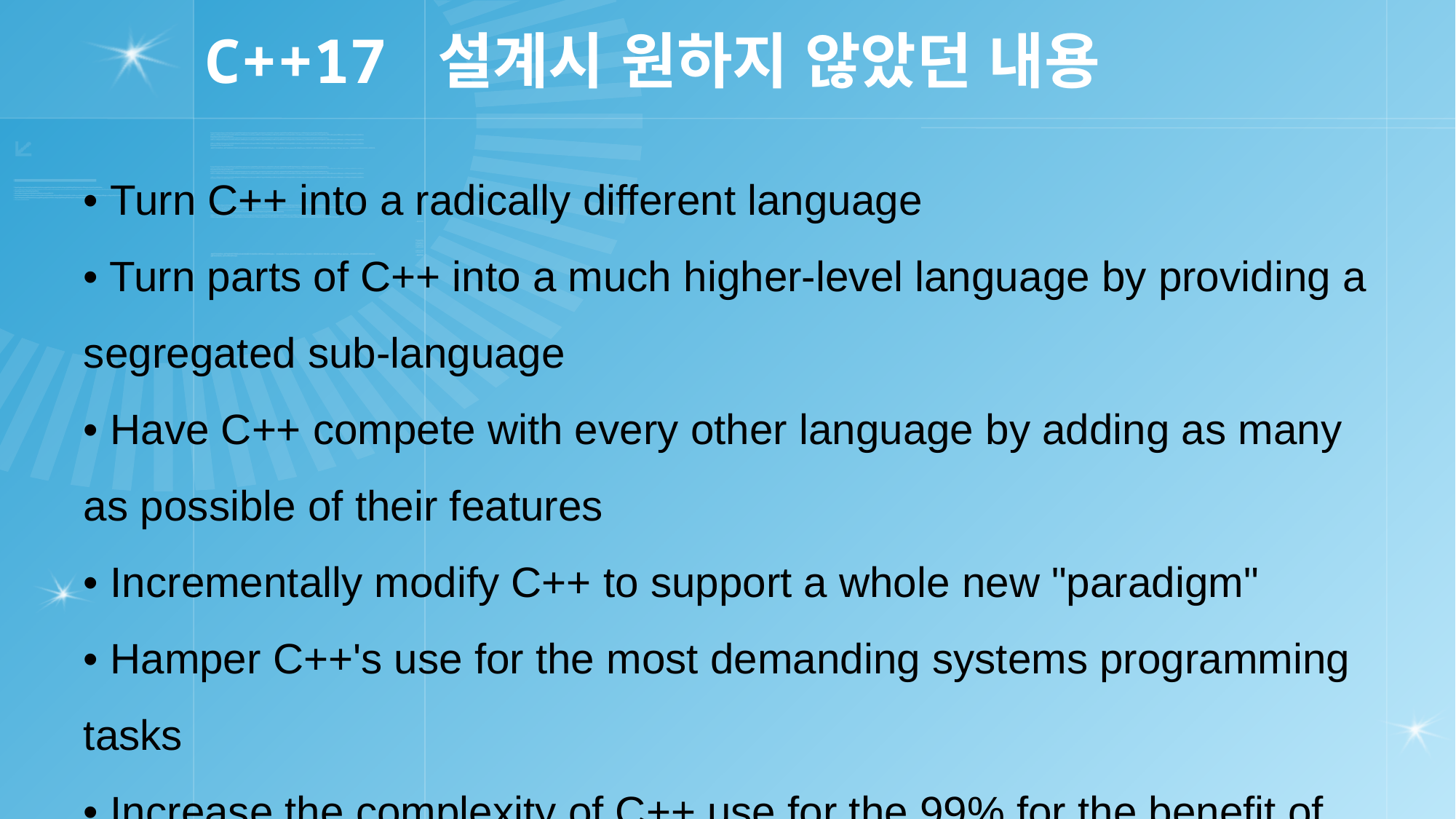

# C++17 설계시 원하지 않았던 내용
• Turn C++ into a radically different language
• Turn parts of C++ into a much higher-level language by providing a segregated sub-language
• Have C++ compete with every other language by adding as many as possible of their features
• Incrementally modify C++ to support a whole new "paradigm"
• Hamper C++'s use for the most demanding systems programming tasks
• Increase the complexity of C++ use for the 99% for the benefit of the 1%